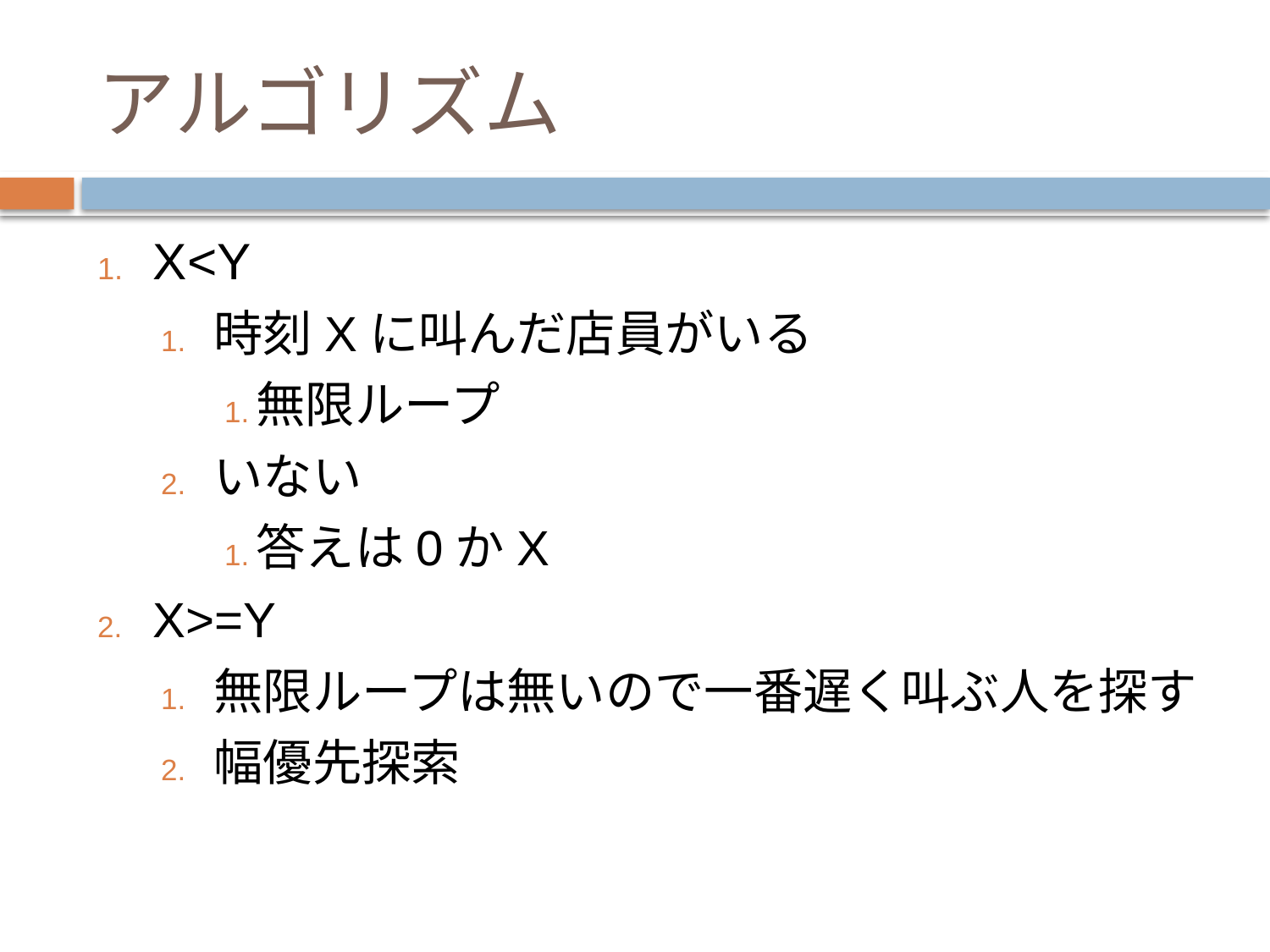

アルゴリズム
X<Y
時刻Xに叫んだ店員がいる
無限ループ
いない
答えは0かX
X>=Y
無限ループは無いので一番遅く叫ぶ人を探す
幅優先探索